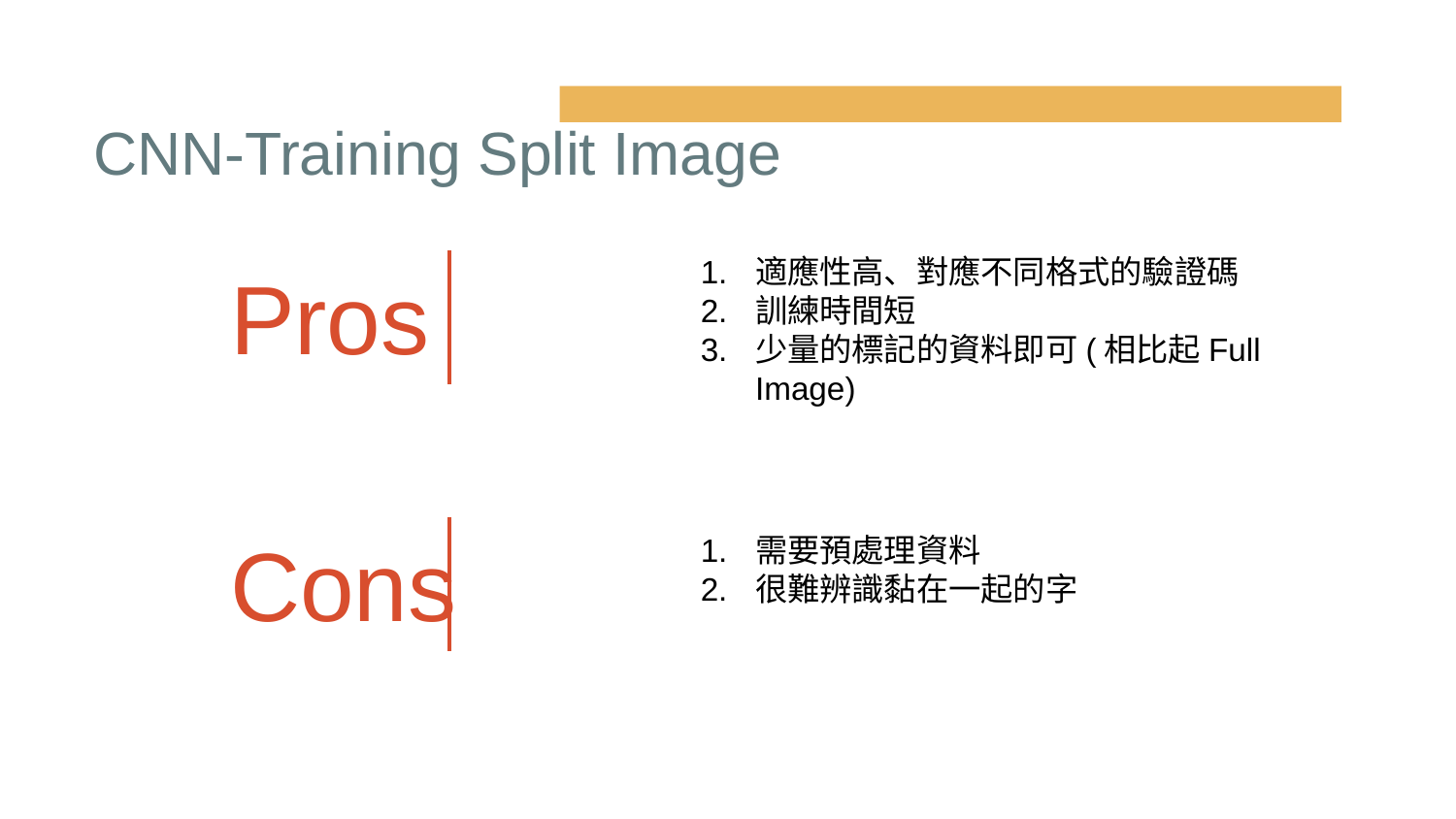

# CNN-Training Split Image
適應性高、對應不同格式的驗證碼
訓練時間短
少量的標記的資料即可(相比起Full Image)

Pros
需要預處理資料
很難辨識黏在一起的字

Cons